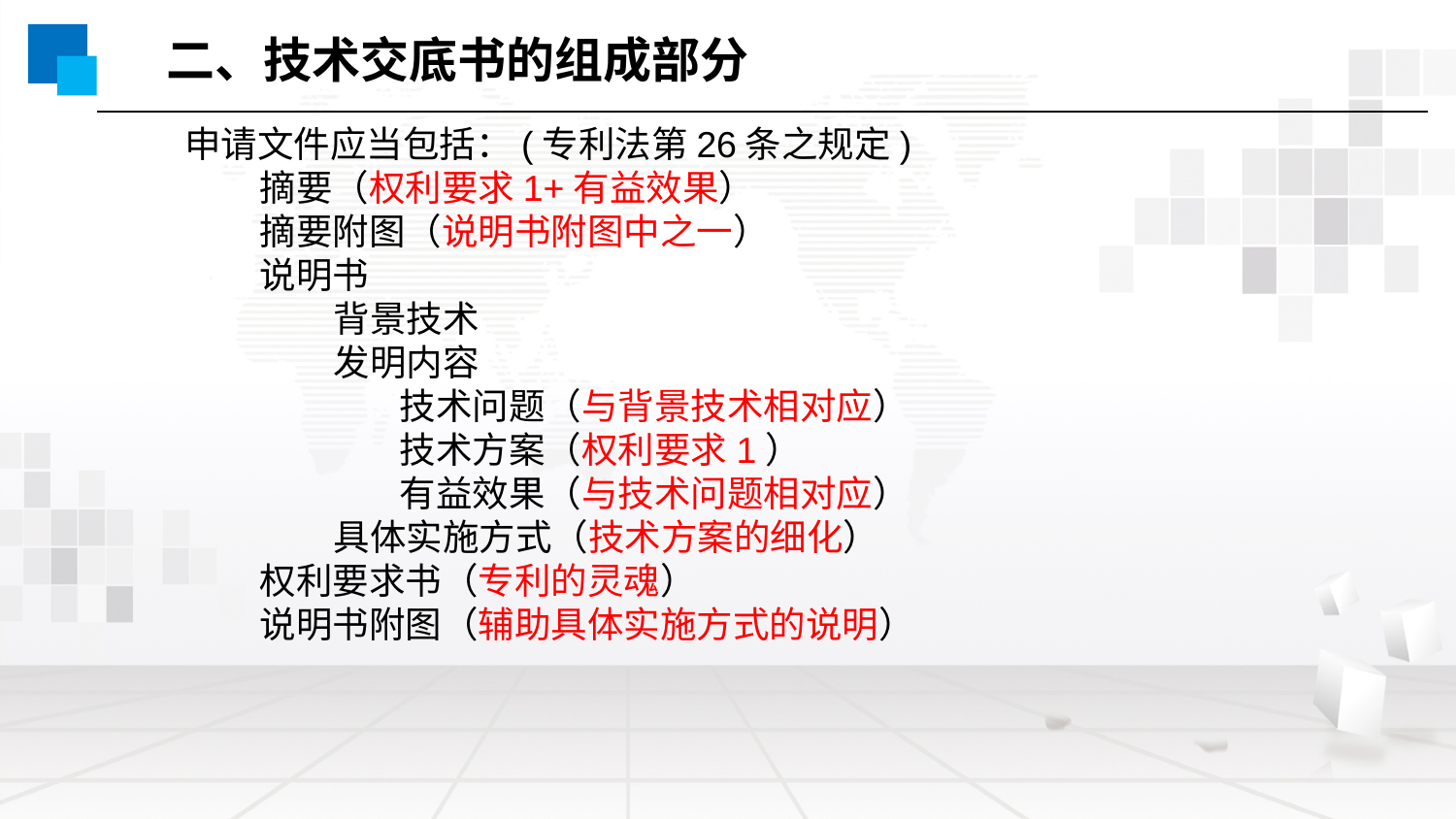

二、技术交底书的组成部分

申请文件应当包括：(专利法第26条之规定)
        摘要（权利要求1+有益效果）
        摘要附图（说明书附图中之一）
        说明书
                 背景技术
                 发明内容
                         技术问题（与背景技术相对应）
                         技术方案（权利要求1）
                         有益效果（与技术问题相对应）
                 具体实施方式（技术方案的细化）
        权利要求书（专利的灵魂）
        说明书附图（辅助具体实施方式的说明）